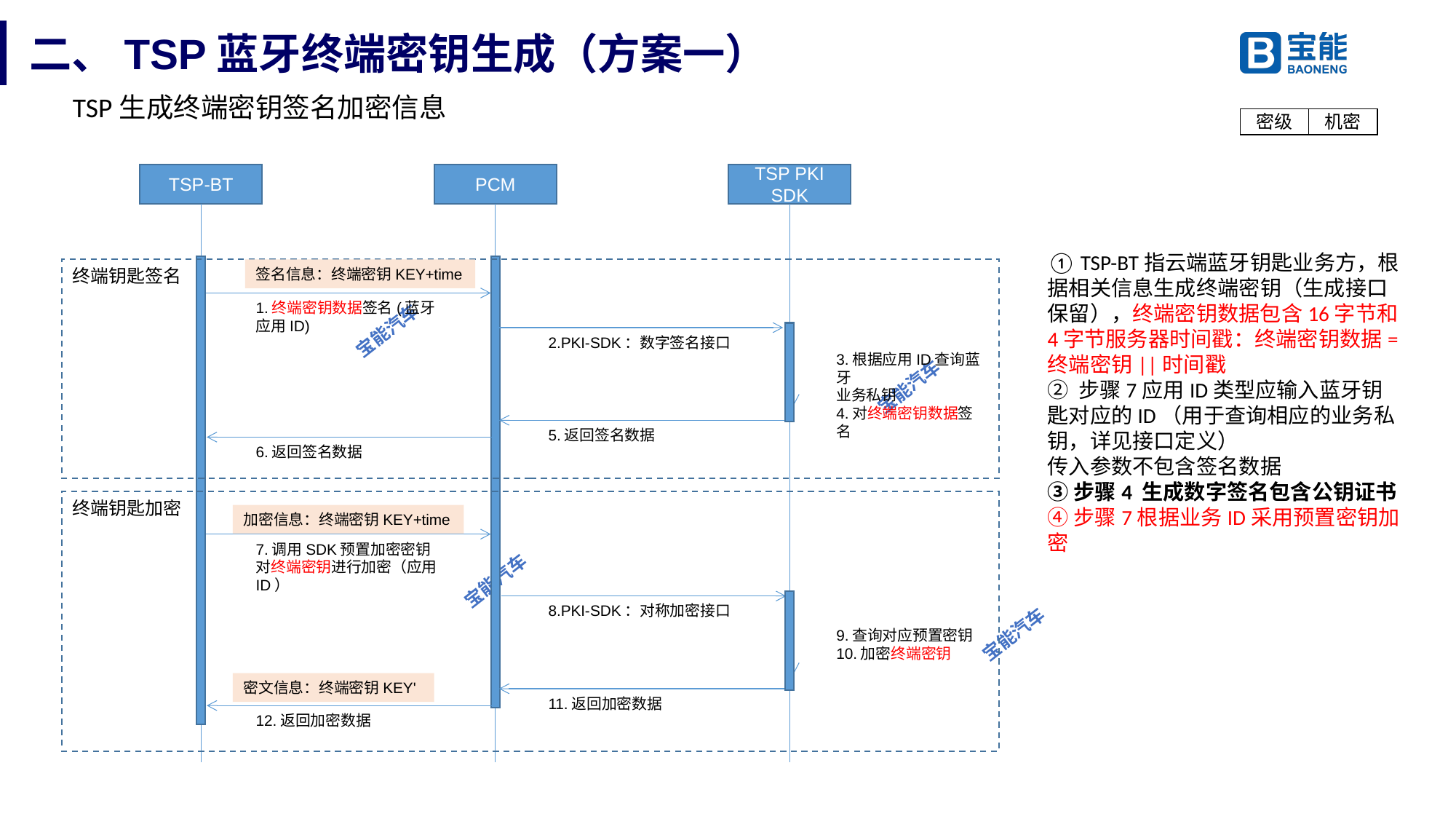

# 二、TSP蓝牙终端密钥生成（方案一）
TSP生成终端密钥签名加密信息
TSP-BT
PCM
TSP PKI SDK
① TSP-BT指云端蓝牙钥匙业务方，根据相关信息生成终端密钥（生成接口保留），终端密钥数据包含16字节和4字节服务器时间戳：终端密钥数据=终端密钥||时间戳
② 步骤7应用ID类型应输入蓝牙钥匙对应的ID（用于查询相应的业务私钥，详见接口定义）
传入参数不包含签名数据
③步骤4 生成数字签名包含公钥证书
④步骤7根据业务ID采用预置密钥加密

终端钥匙签名
签名信息：终端密钥KEY+time
1.终端密钥数据签名(蓝牙应用ID)

2.PKI-SDK：数字签名接口
3.根据应用ID查询蓝牙
业务私钥
4.对终端密钥数据签名
5.返回签名数据
6.返回签名数据
终端钥匙加密
加密信息：终端密钥KEY+time
7.调用SDK预置加密密钥对终端密钥进行加密（应用ID）

8.PKI-SDK：对称加密接口
9.查询对应预置密钥
10.加密终端密钥
密文信息：终端密钥KEY'
11.返回加密数据
12.返回加密数据
6